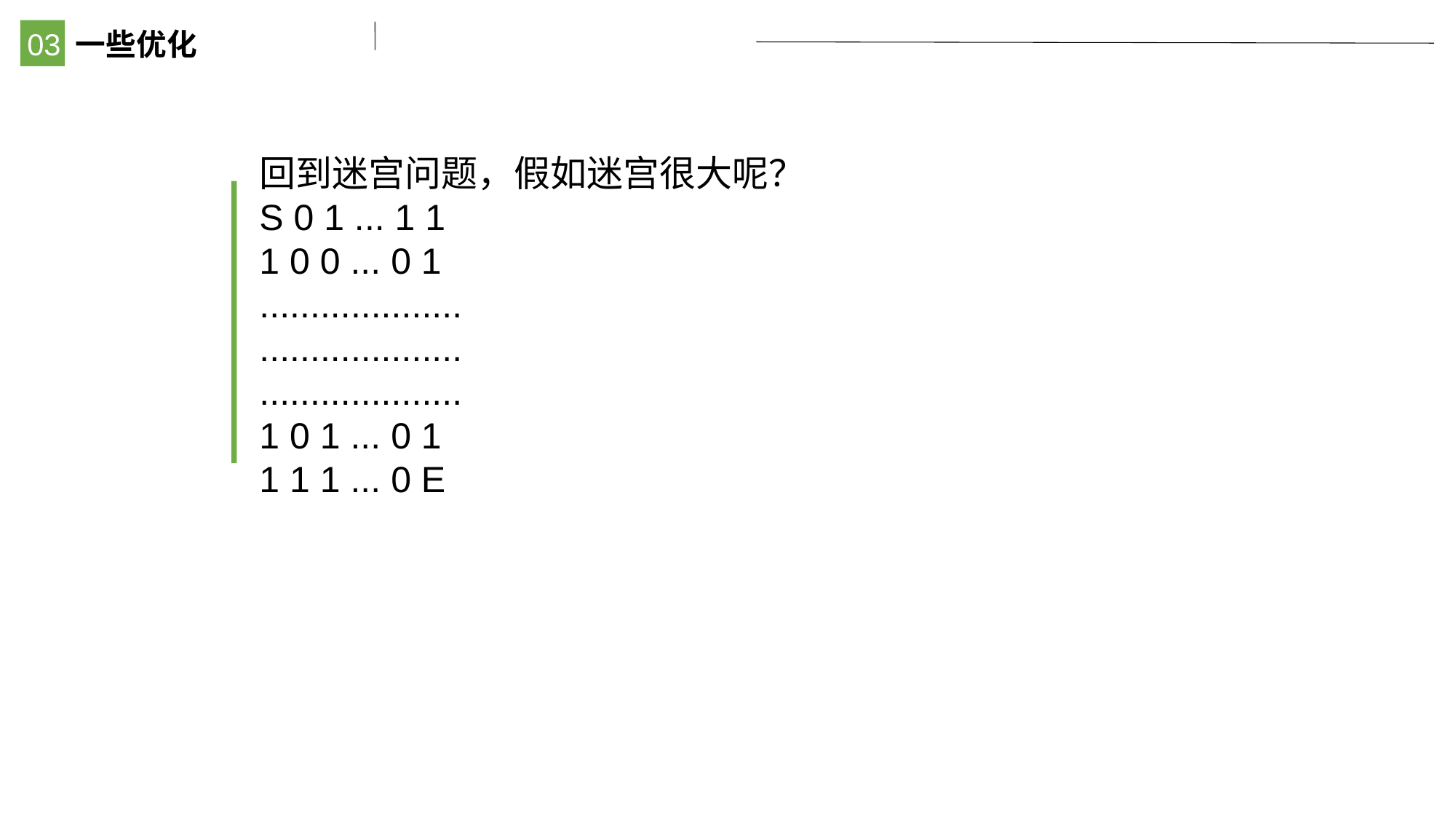

03
一些优化

回到迷宫问题，假如迷宫很大呢？
S 0 1 ... 1 1
1 0 0 ... 0 1
....................
....................
....................
1 0 1 ... 0 1
1 1 1 ... 0 E